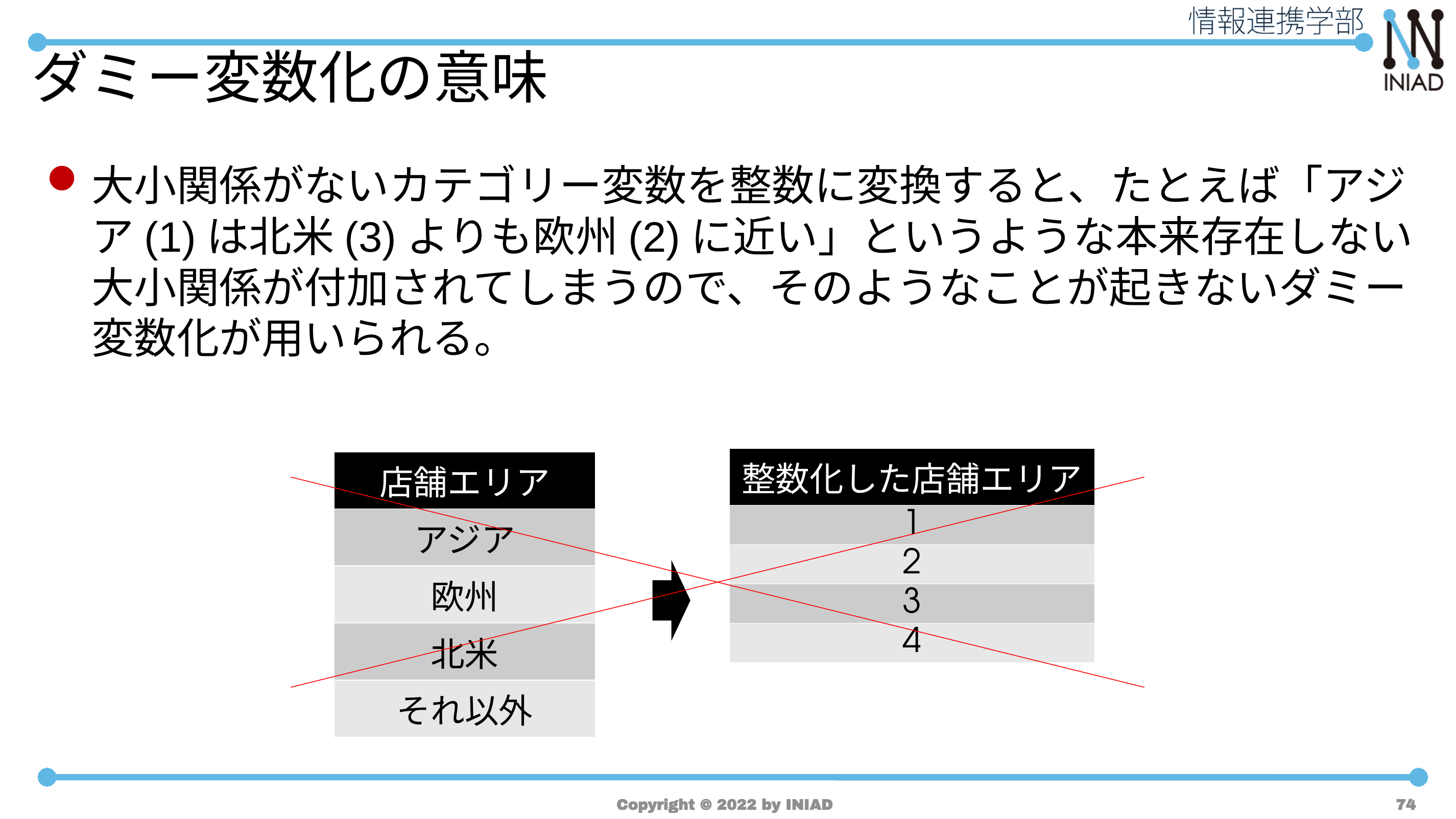

# ダミー変数化の意味
大小関係がないカテゴリー変数を整数に変換すると、たとえば「アジア(1)は北米(3)よりも欧州(2)に近い」というような本来存在しない大小関係が付加されてしまうので、そのようなことが起きないダミー変数化が用いられる。
| 整数化した店舗エリア |
| --- |
| 1 |
| 2 |
| 3 |
| 4 |
| 店舗エリア |
| --- |
| アジア |
| 欧州 |
| 北米 |
| それ以外 |

Copyright © 2022 by INIAD
74